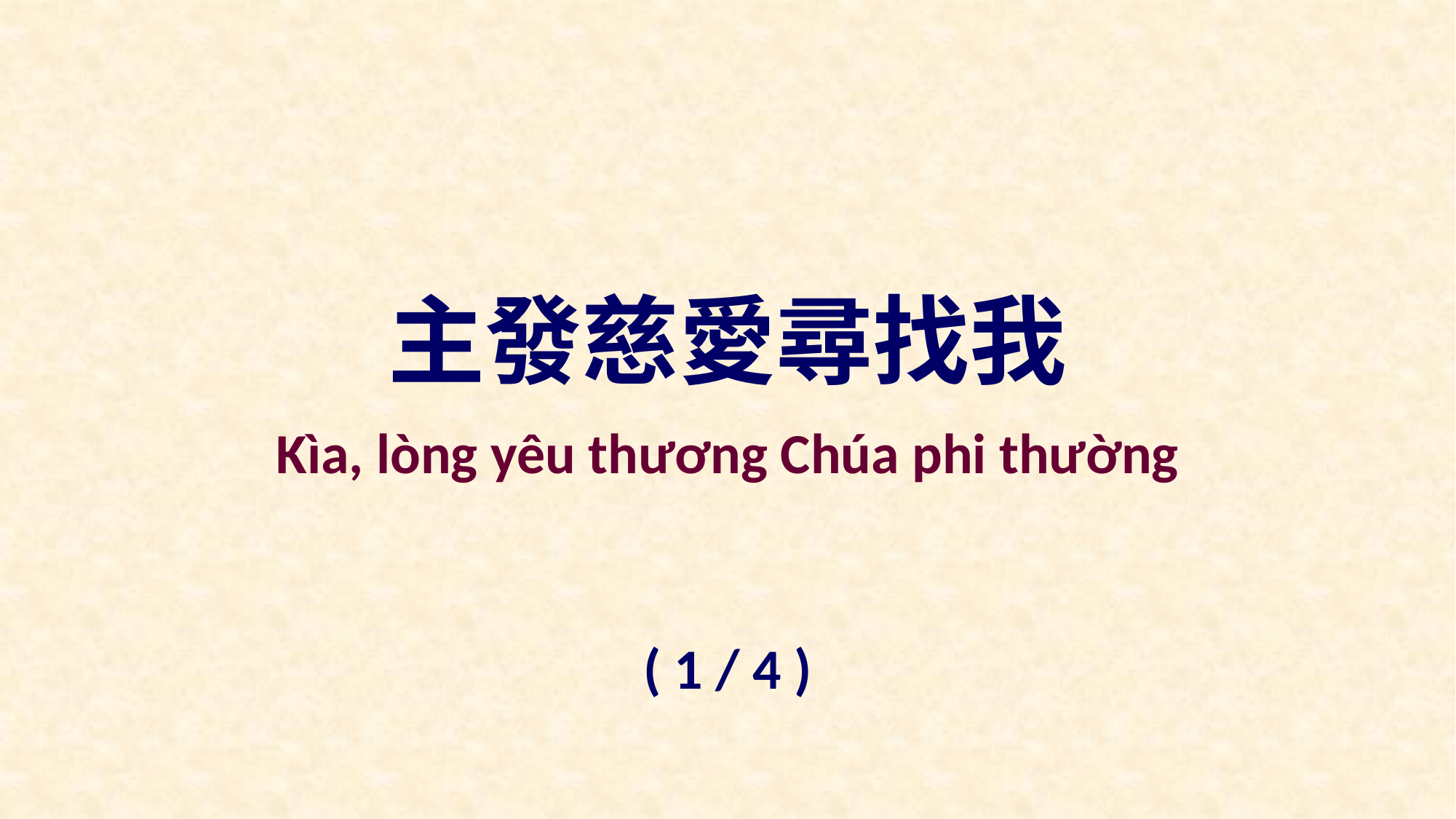

主發慈愛尋找我
Kìa, lòng yêu thương Chúa phi thường
( 1 / 4 )